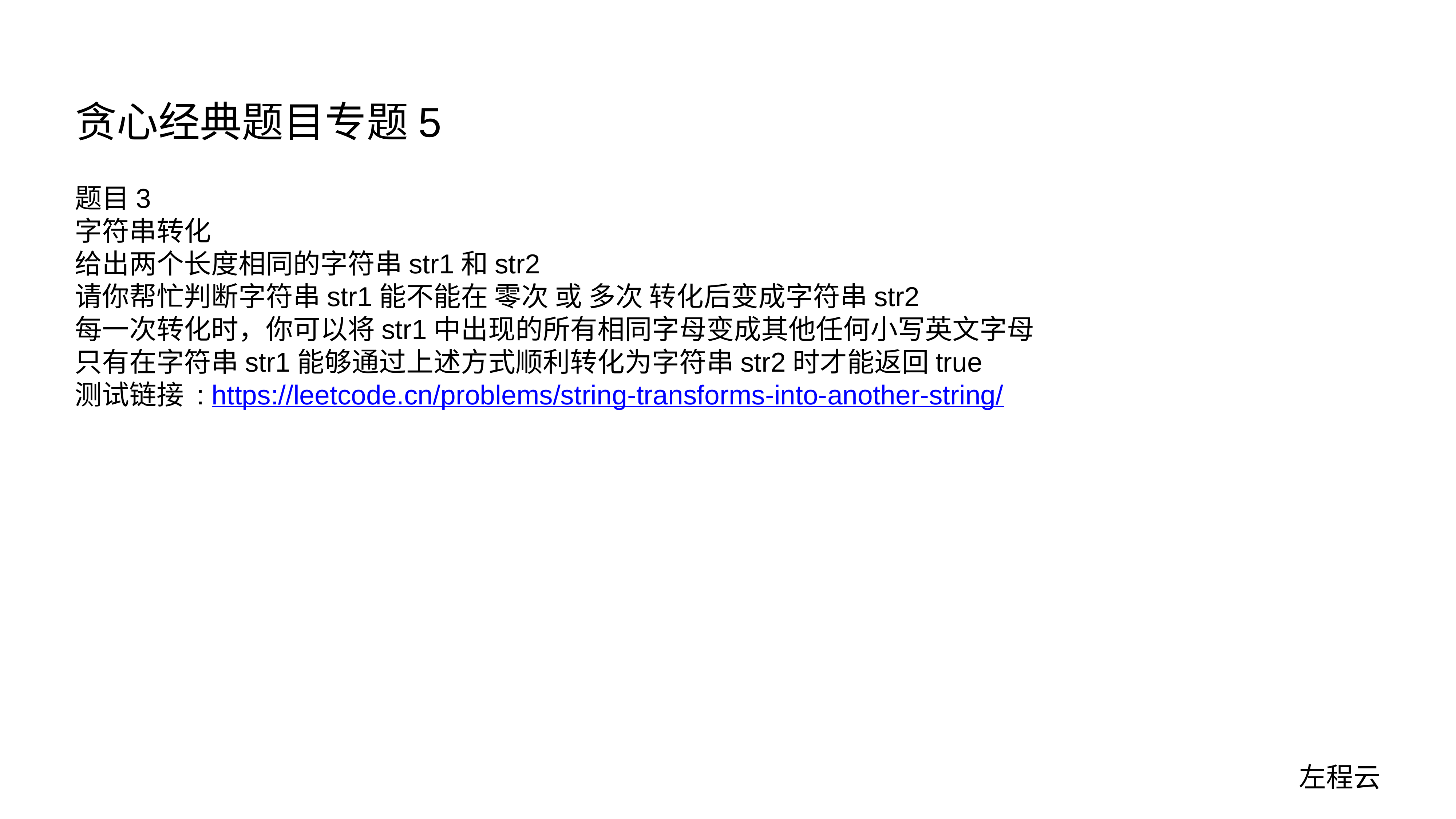

# 贪心经典题目专题5
题目3
字符串转化
给出两个长度相同的字符串str1和str2
请你帮忙判断字符串str1能不能在 零次 或 多次 转化后变成字符串str2
每一次转化时，你可以将str1中出现的所有相同字母变成其他任何小写英文字母
只有在字符串str1能够通过上述方式顺利转化为字符串str2时才能返回true
测试链接 : https://leetcode.cn/problems/string-transforms-into-another-string/
左程云